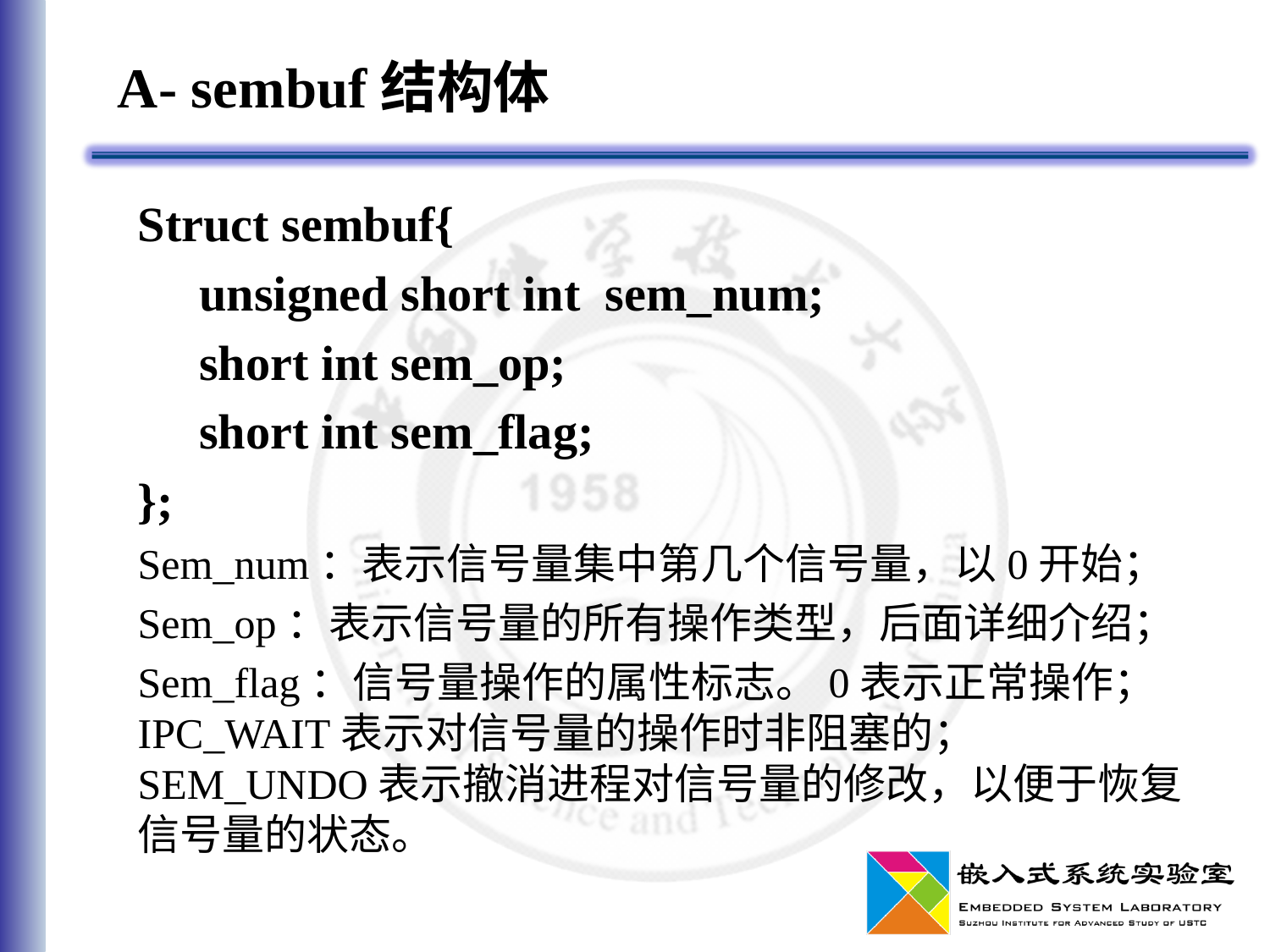

# A- sembuf结构体
Struct sembuf{
     unsigned short int  sem_num;
     short int sem_op;
     short int sem_flag;
};
Sem_num：表示信号量集中第几个信号量，以0开始；
Sem_op：表示信号量的所有操作类型，后面详细介绍；
Sem_flag：信号量操作的属性标志。0表示正常操作；IPC_WAIT表示对信号量的操作时非阻塞的；SEM_UNDO表示撤消进程对信号量的修改，以便于恢复信号量的状态。